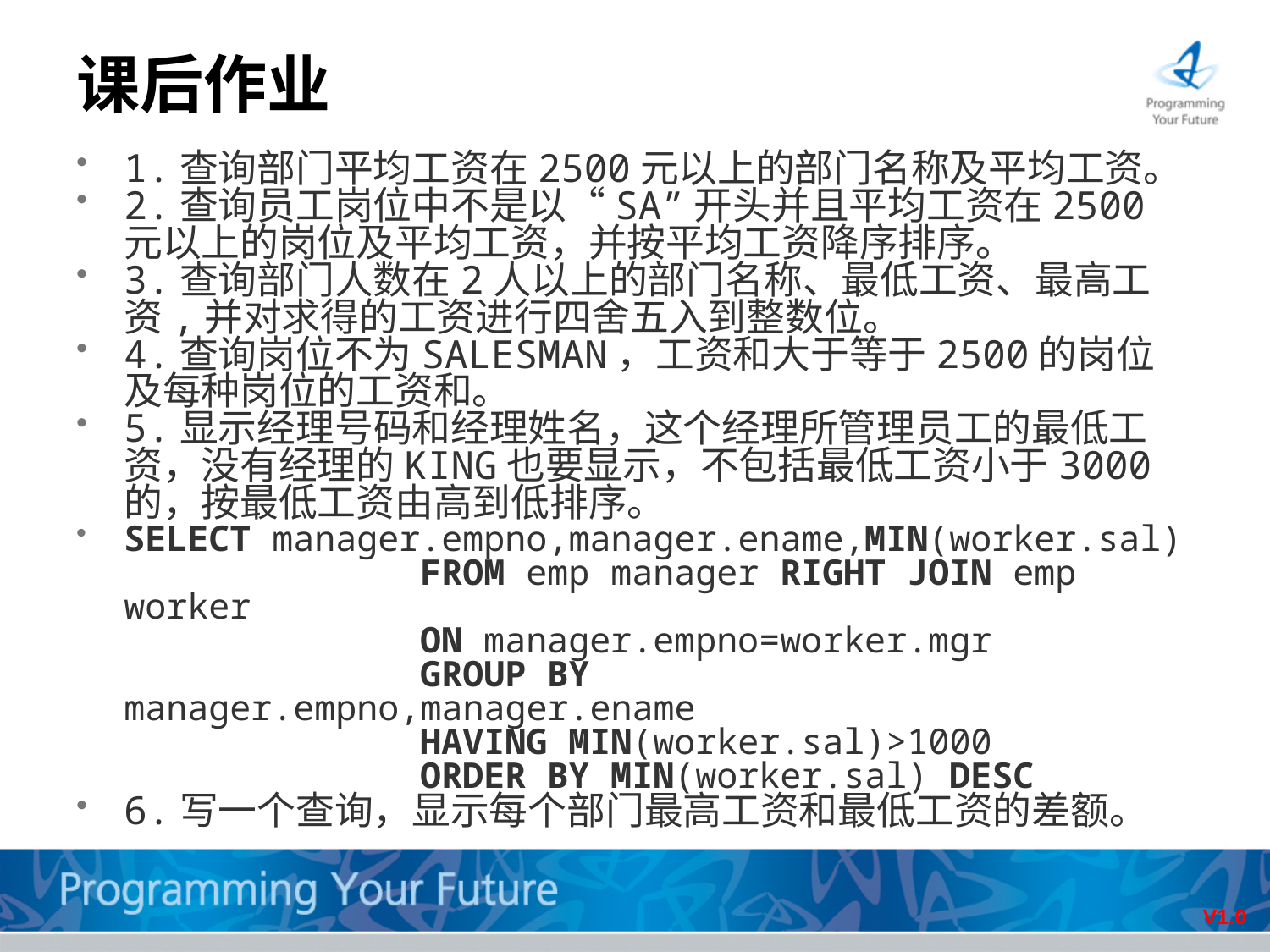

# 课后作业
1.查询部门平均工资在2500元以上的部门名称及平均工资。
2.查询员工岗位中不是以“SA”开头并且平均工资在2500元以上的岗位及平均工资，并按平均工资降序排序。
3.查询部门人数在2人以上的部门名称、最低工资、最高工资,并对求得的工资进行四舍五入到整数位。
4.查询岗位不为SALESMAN，工资和大于等于2500的岗位及每种岗位的工资和。
5.显示经理号码和经理姓名，这个经理所管理员工的最低工资，没有经理的KING也要显示，不包括最低工资小于3000的，按最低工资由高到低排序。
SELECT manager.empno,manager.ename,MIN(worker.sal)
              FROM emp manager RIGHT JOIN emp worker
              ON manager.empno=worker.mgr
              GROUP BY  manager.empno,manager.ename
              HAVING MIN(worker.sal)>1000
              ORDER BY MIN(worker.sal) DESC
6.写一个查询，显示每个部门最高工资和最低工资的差额。